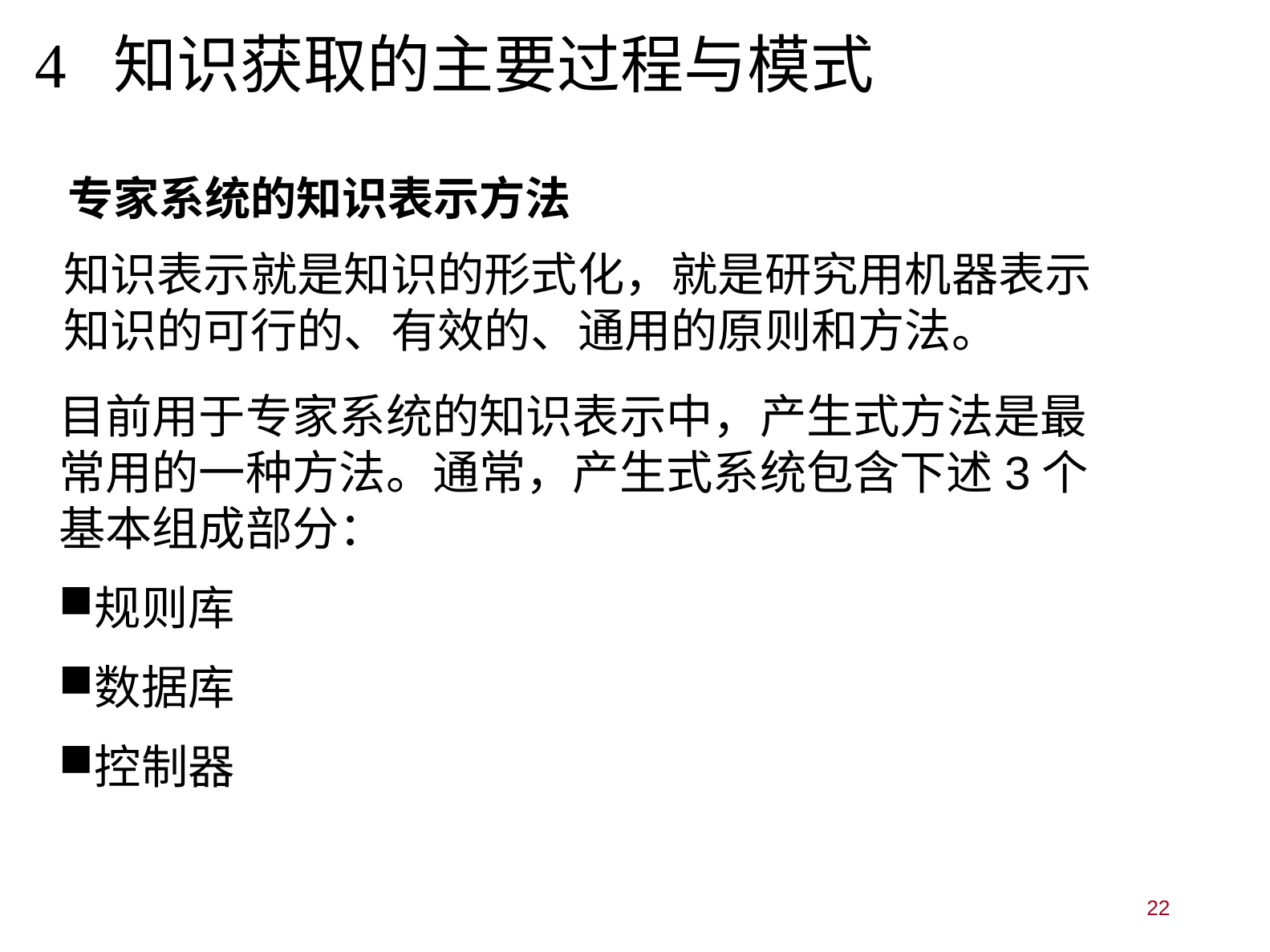

4  知识获取的主要过程与模式
专家系统的知识表示方法
知识表示就是知识的形式化，就是研究用机器表示知识的可行的、有效的、通用的原则和方法。
目前用于专家系统的知识表示中，产生式方法是最常用的一种方法。通常，产生式系统包含下述3个基本组成部分：
规则库
数据库
控制器
22